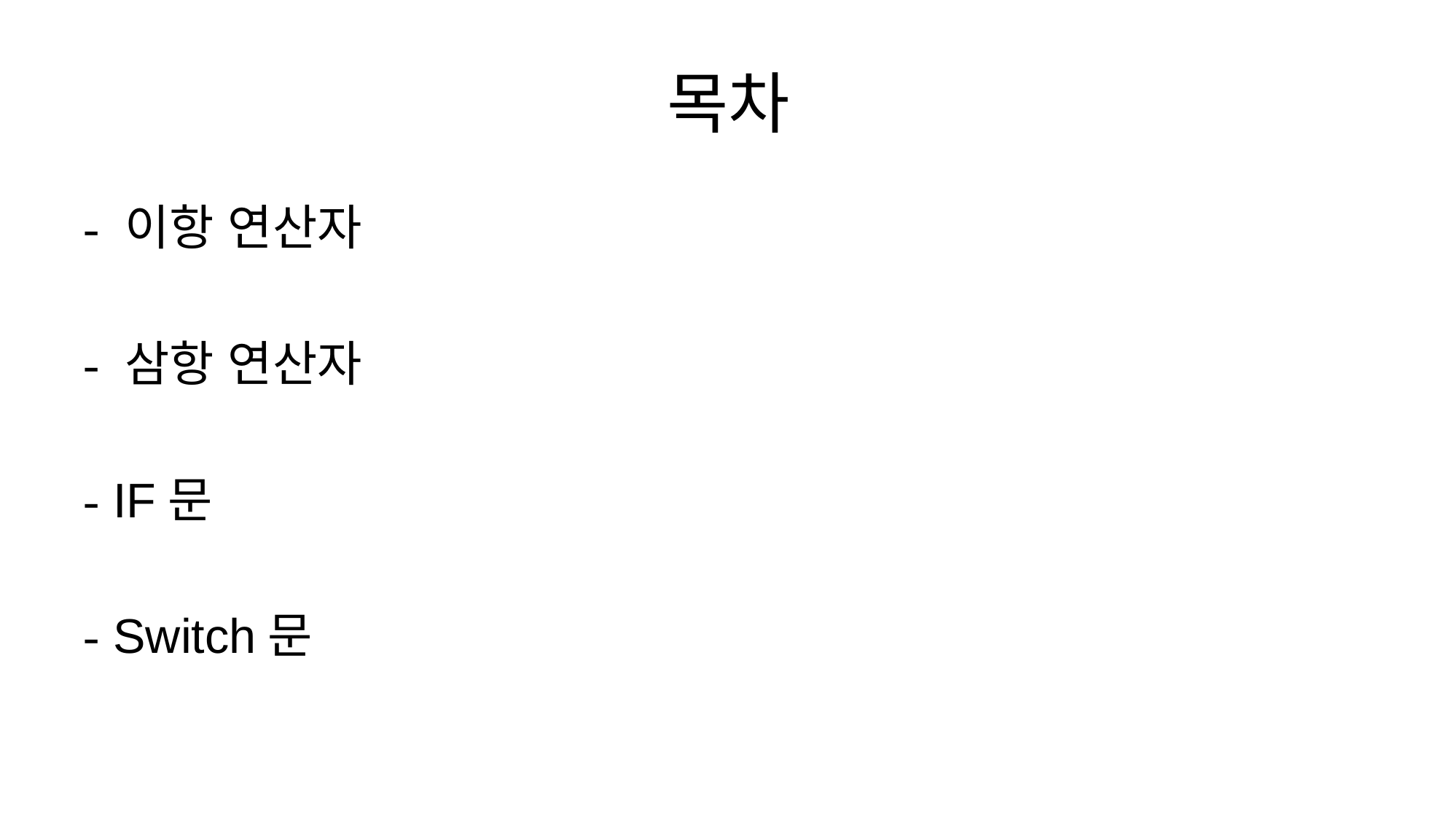

# 목차
- 이항 연산자

- 삼항 연산자

- IF문

- Switch문